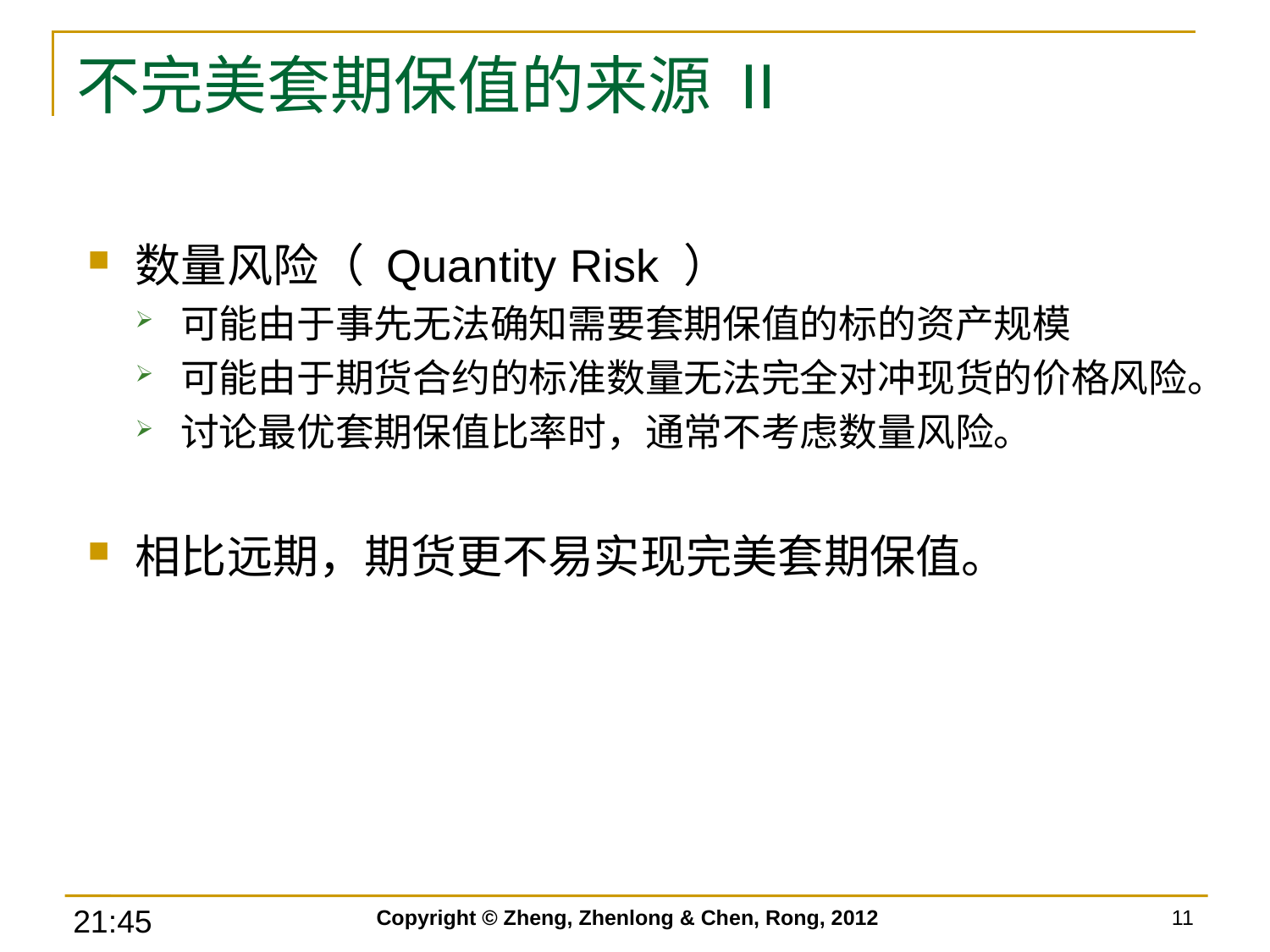

# 不完美套期保值的来源 II

数量风险（ Quantity Risk ）
可能由于事先无法确知需要套期保值的标的资产规模
可能由于期货合约的标准数量无法完全对冲现货的价格风险。
讨论最优套期保值比率时，通常不考虑数量风险。

相比远期，期货更不易实现完美套期保值。
Copyright © Zheng, Zhenlong & Chen, Rong, 2012
11